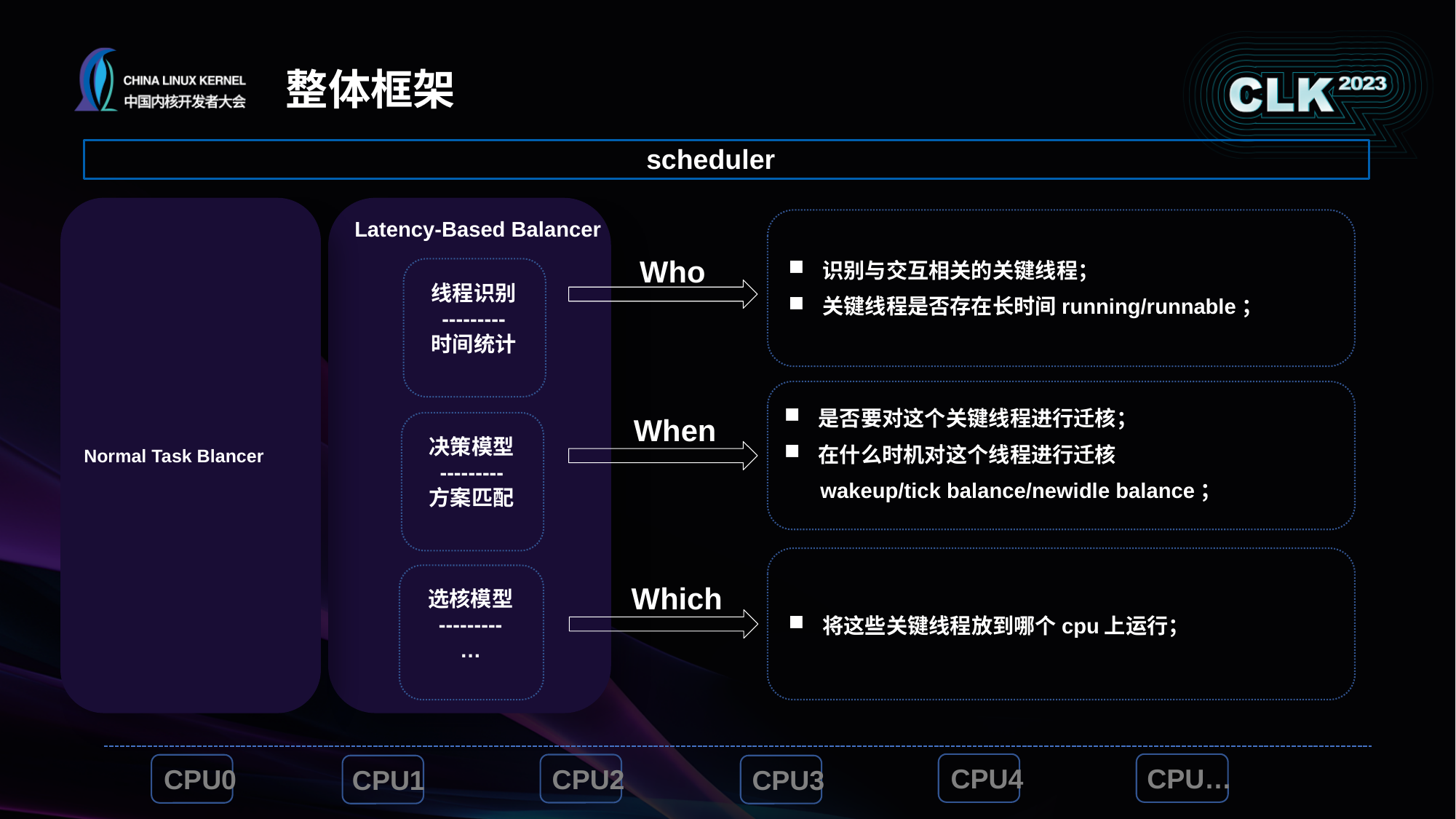

整体框架
scheduler

Normal Task Blancer

Latency-Based Balancer
Who
识别与交互相关的关键线程；
关键线程是否存在长时间running/runnable；

线程识别
---------
时间统计

是否要对这个关键线程进行迁核；
在什么时机对这个线程进行迁核
      wakeup/tick balance/newidle balance；
When

决策模型
---------
方案匹配

将这些关键线程放到哪个cpu上运行；

选核模型
---------
…
Which

CPU4

CPU…

CPU2

CPU0

CPU1

CPU3